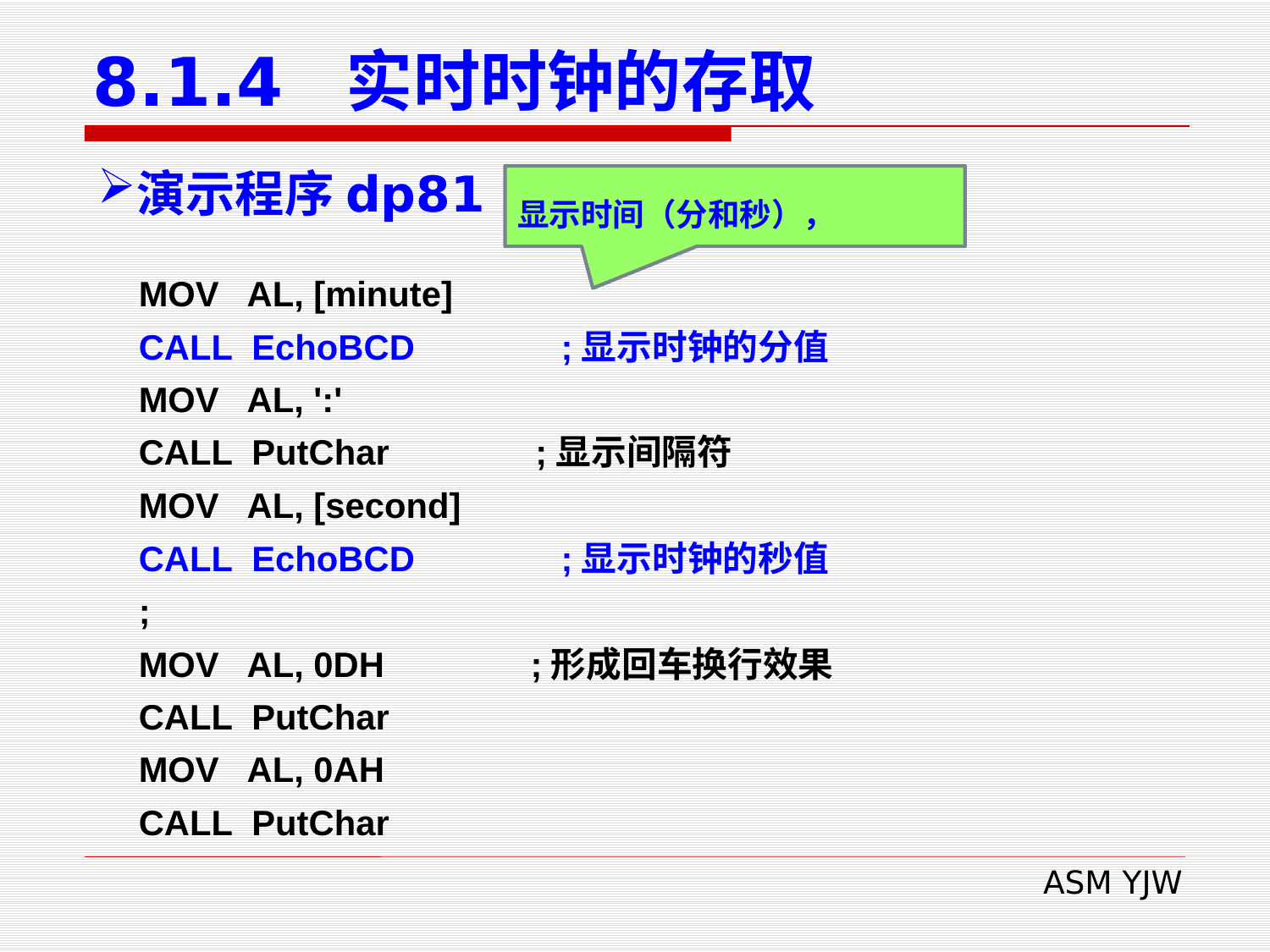

# 8.1.4  实时时钟的存取
演示程序dp81
显示时间（分和秒），
    MOV   AL, [minute]
    CALL  EchoBCD               ;显示时钟的分值
    MOV   AL, ':'
    CALL  PutChar               ;显示间隔符
    MOV   AL, [second]
    CALL  EchoBCD               ;显示时钟的秒值
    ;
    MOV   AL, 0DH               ;形成回车换行效果
    CALL  PutChar
    MOV   AL, 0AH
    CALL  PutChar